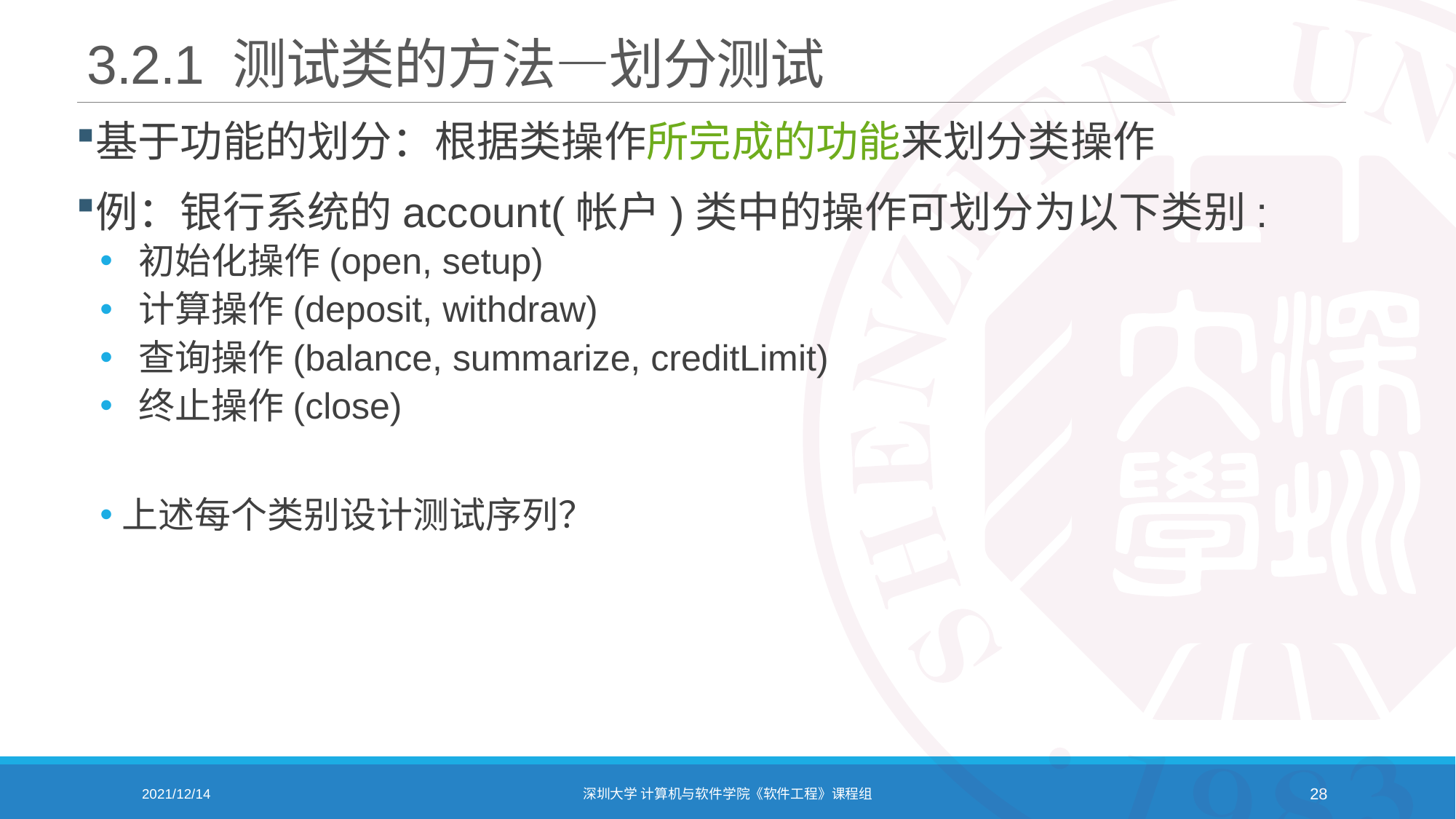

# 3.2.1 测试类的方法—划分测试
基于功能的划分：根据类操作所完成的功能来划分类操作
例：银行系统的account(帐户)类中的操作可划分为以下类别:
 初始化操作(open, setup)
 计算操作(deposit, withdraw)
 查询操作(balance, summarize, creditLimit)
 终止操作(close)

上述每个类别设计测试序列？

2021/12/14
深圳大学 计算机与软件学院《软件工程》课程组
28